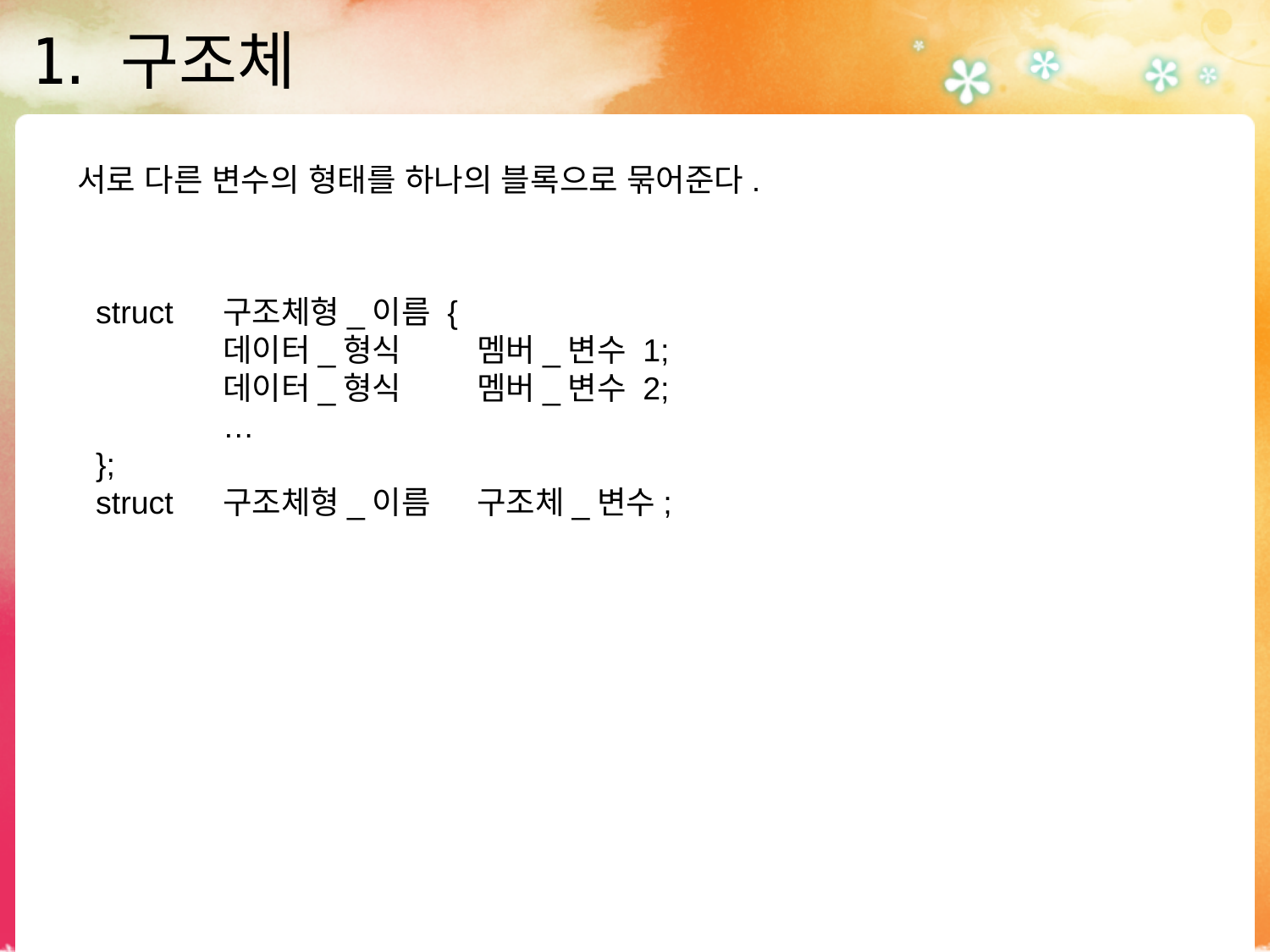

# 1. 구조체
서로 다른 변수의 형태를 하나의 블록으로 묶어준다.
struct	구조체형_이름 {
	데이터_형식	멤버_변수 1;
	데이터_형식	멤버_변수 2;
	…
};
struct	구조체형_이름	구조체_변수;